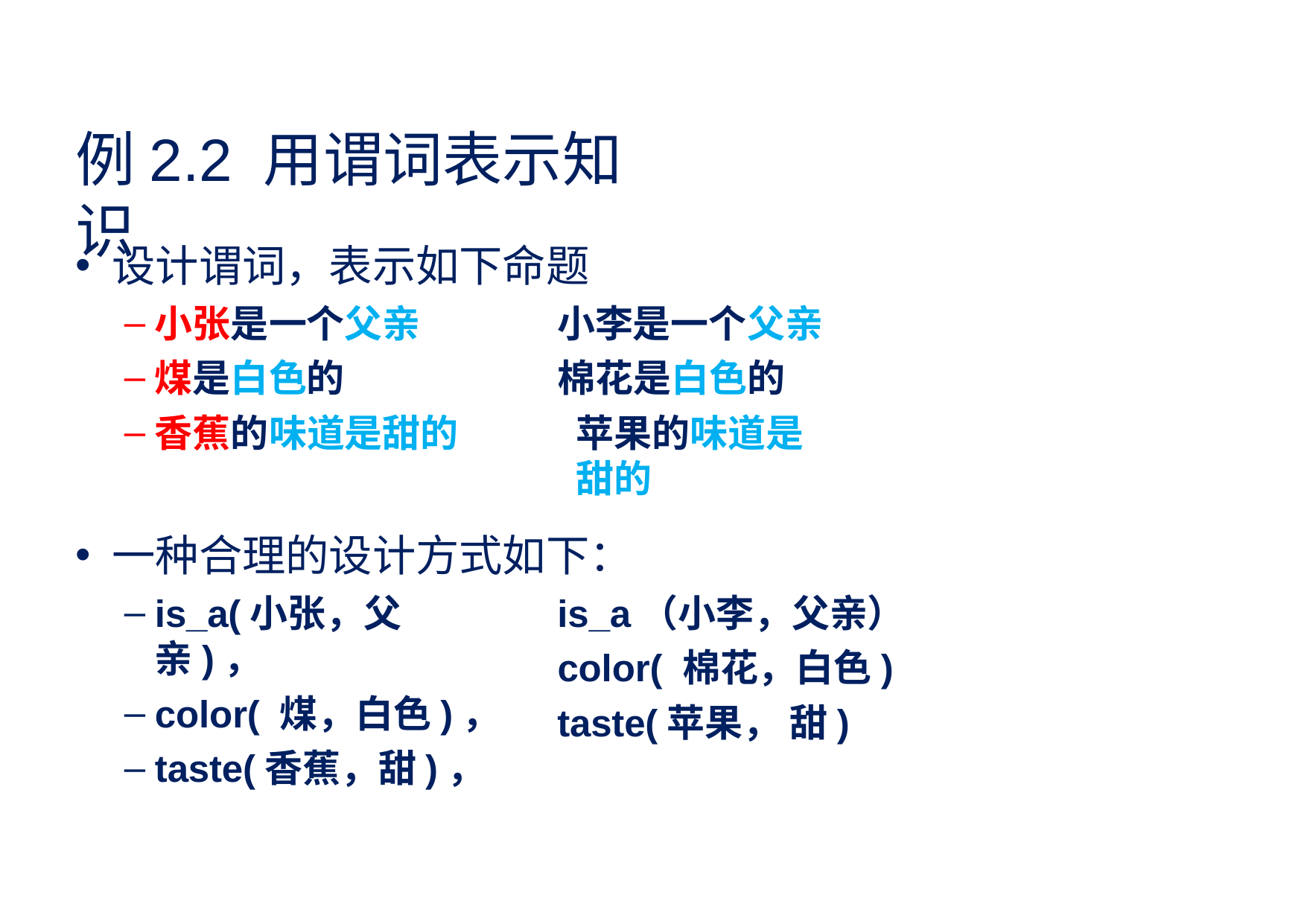

# 例2.2 用谓词表示知识
设计谓词，表示如下命题
小张是一个父亲
煤是白色的
香蕉的味道是甜的
小李是一个父亲 棉花是白色的
苹果的味道是甜的
一种合理的设计方式如下：
is_a(小张，父亲)，
color( 煤，白色)，
taste(香蕉，甜)，
is_a（小李，父亲）  color( 棉花，白色)
taste(苹果， 甜)
21